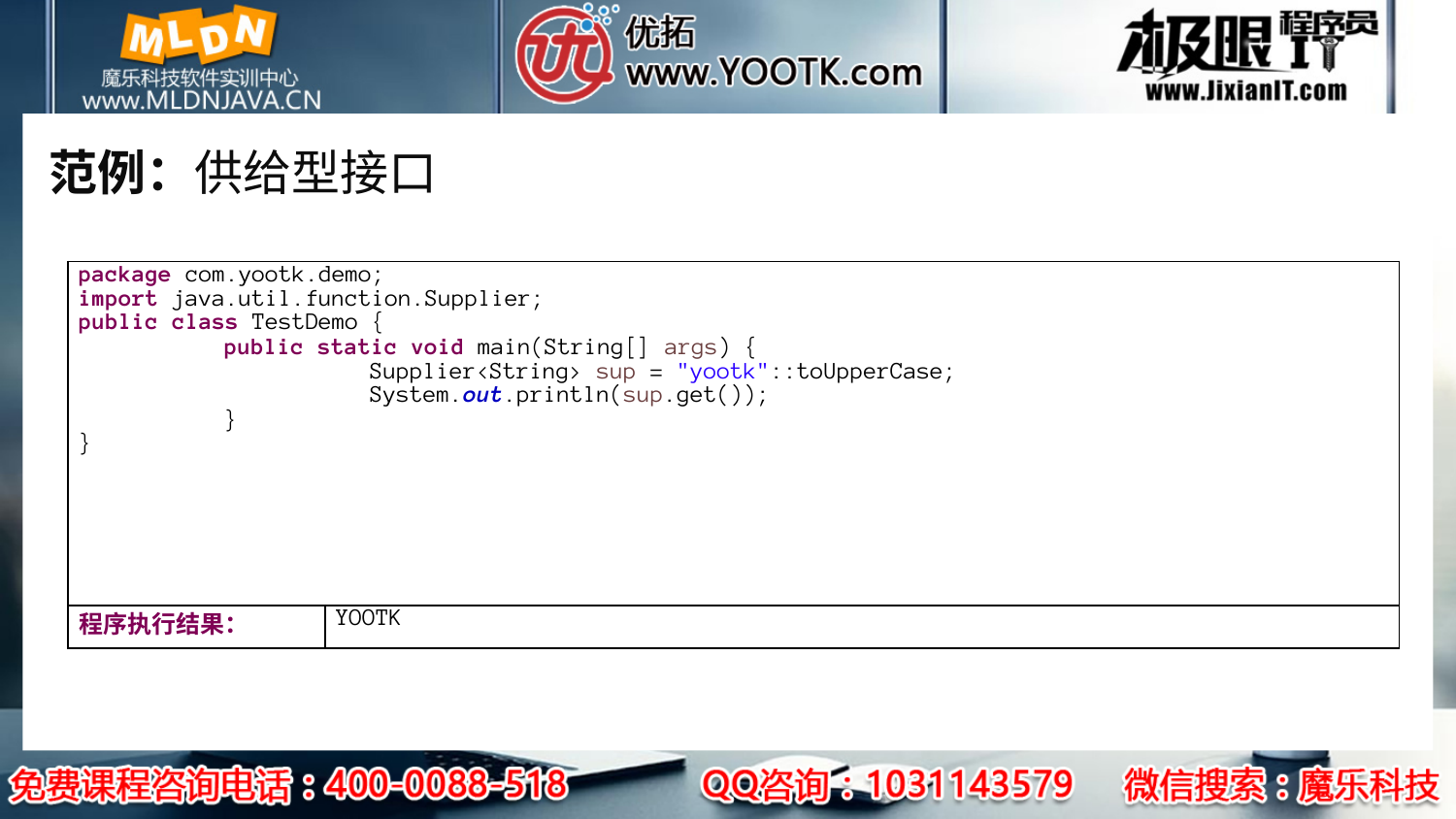

# 范例：供给型接口
| package com.yootk.demo; import java.util.function.Supplier; public class TestDemo { public static void main(String[] args) { Supplier<String> sup = "yootk"::toUpperCase; System.out.println(sup.get()); } } |  |
| --- | --- |
| 程序执行结果： | YOOTK |